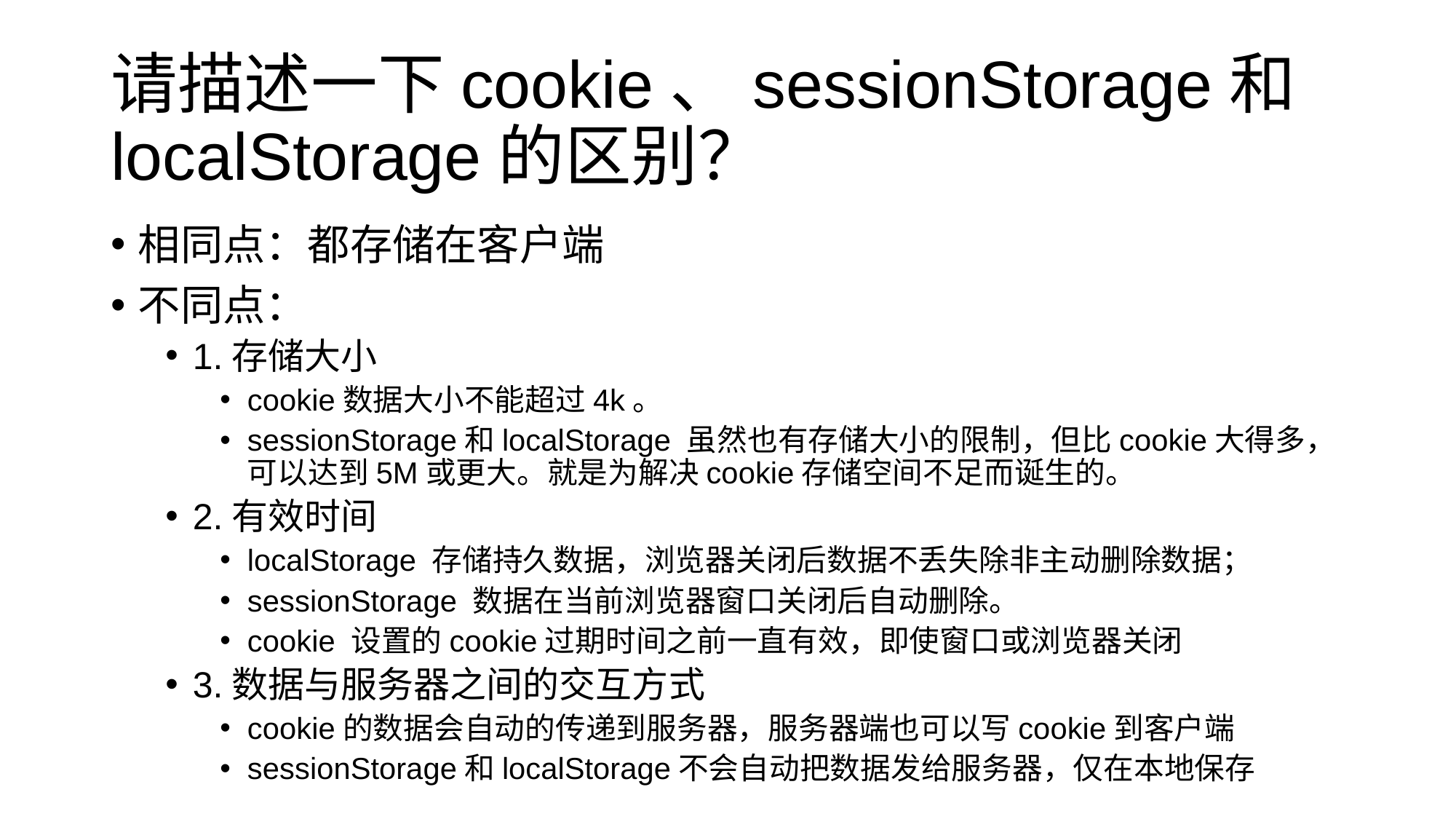

# 请描述一下cookie、sessionStorage和localStorage的区别？
相同点：都存储在客户端
不同点：
1.存储大小
cookie数据大小不能超过4k。
sessionStorage和localStorage 虽然也有存储大小的限制，但比cookie大得多，可以达到5M或更大。就是为解决cookie存储空间不足而诞生的。
2.有效时间
localStorage 存储持久数据，浏览器关闭后数据不丢失除非主动删除数据；
sessionStorage 数据在当前浏览器窗口关闭后自动删除。
cookie 设置的cookie过期时间之前一直有效，即使窗口或浏览器关闭
3.数据与服务器之间的交互方式
cookie的数据会自动的传递到服务器，服务器端也可以写cookie到客户端
sessionStorage和localStorage不会自动把数据发给服务器，仅在本地保存